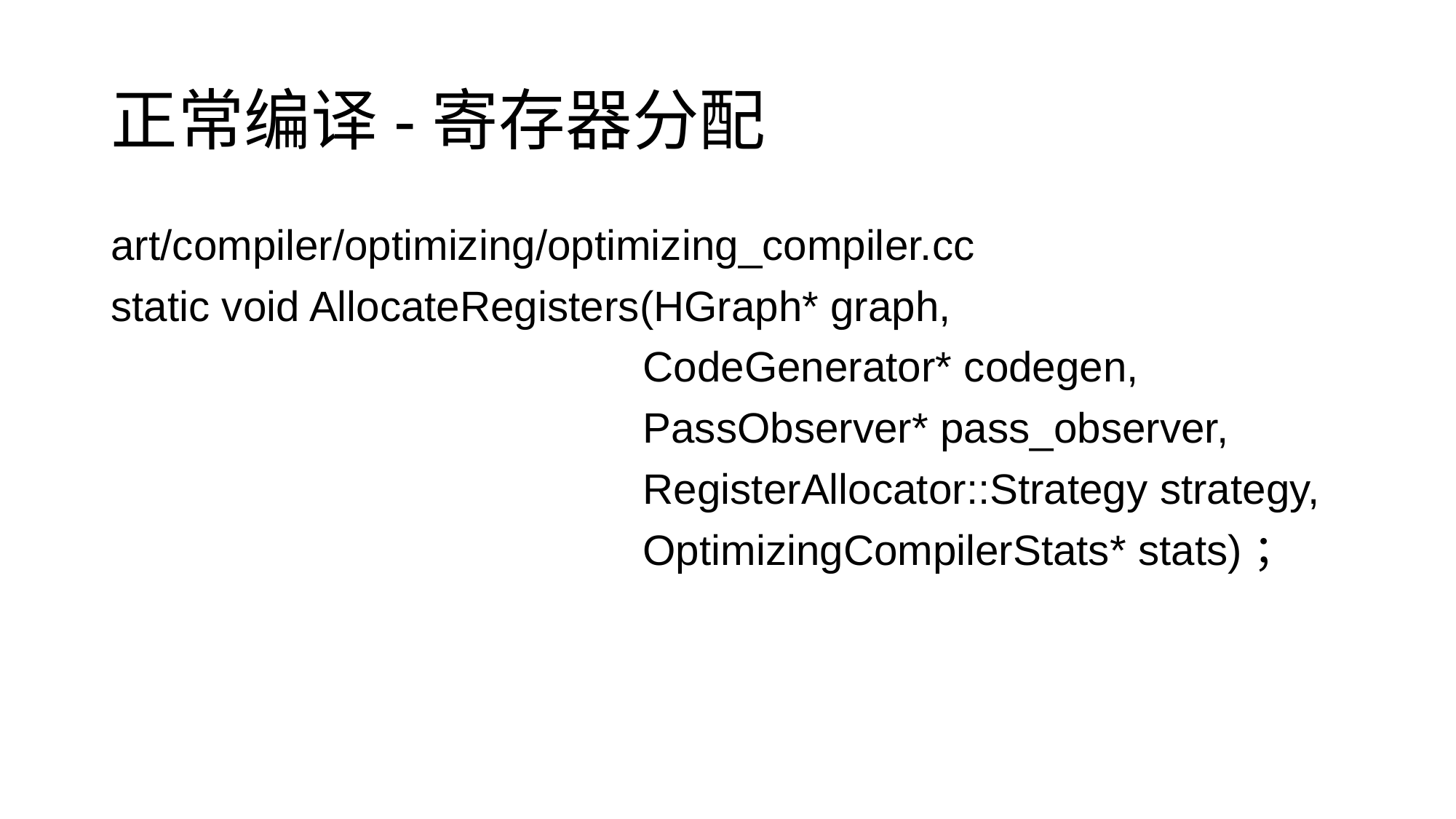

# 正常编译-寄存器分配
art/compiler/optimizing/optimizing_compiler.cc
static void AllocateRegisters(HGraph* graph,
                                             CodeGenerator* codegen,
                                             PassObserver* pass_observer,
                                             RegisterAllocator::Strategy strategy,
                                             OptimizingCompilerStats* stats)；